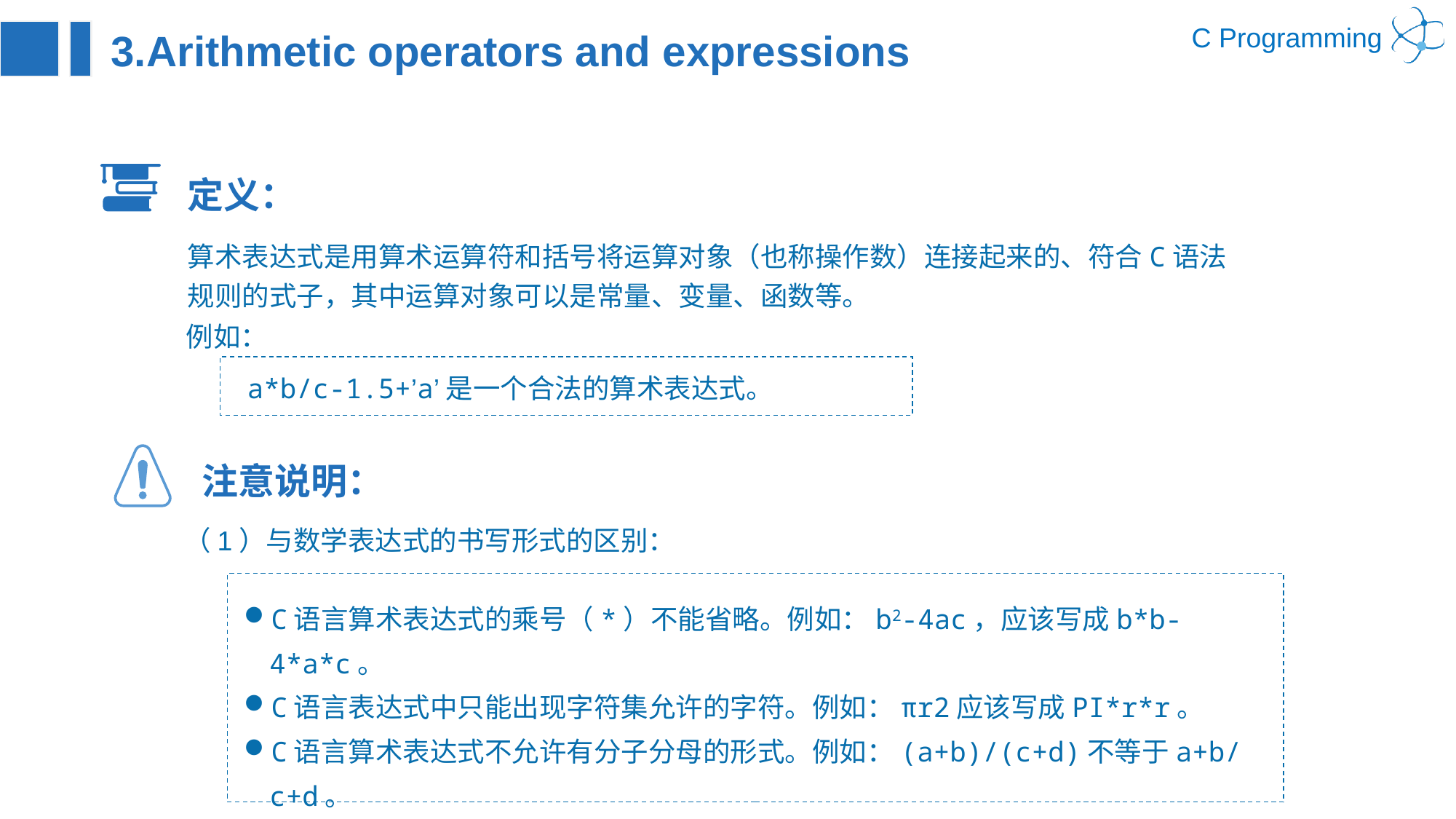

3.Arithmetic operators and expressions

定义：

算术表达式是用算术运算符和括号将运算对象（也称操作数）连接起来的、符合C语法规则的式子，其中运算对象可以是常量、变量、函数等。
例如：

a*b/c-1.5+’a’是一个合法的算术表达式。

注意说明：
（1）与数学表达式的书写形式的区别：

C语言算术表达式的乘号（*）不能省略。例如：b2-4ac，应该写成b*b-4*a*c。
C语言表达式中只能出现字符集允许的字符。例如：πr2应该写成PI*r*r。
C语言算术表达式不允许有分子分母的形式。例如：(a+b)/(c+d)不等于a+b/c+d。
C语言算术表达式只使用圆括号改变运算的优先顺序（不能用{}[]）。